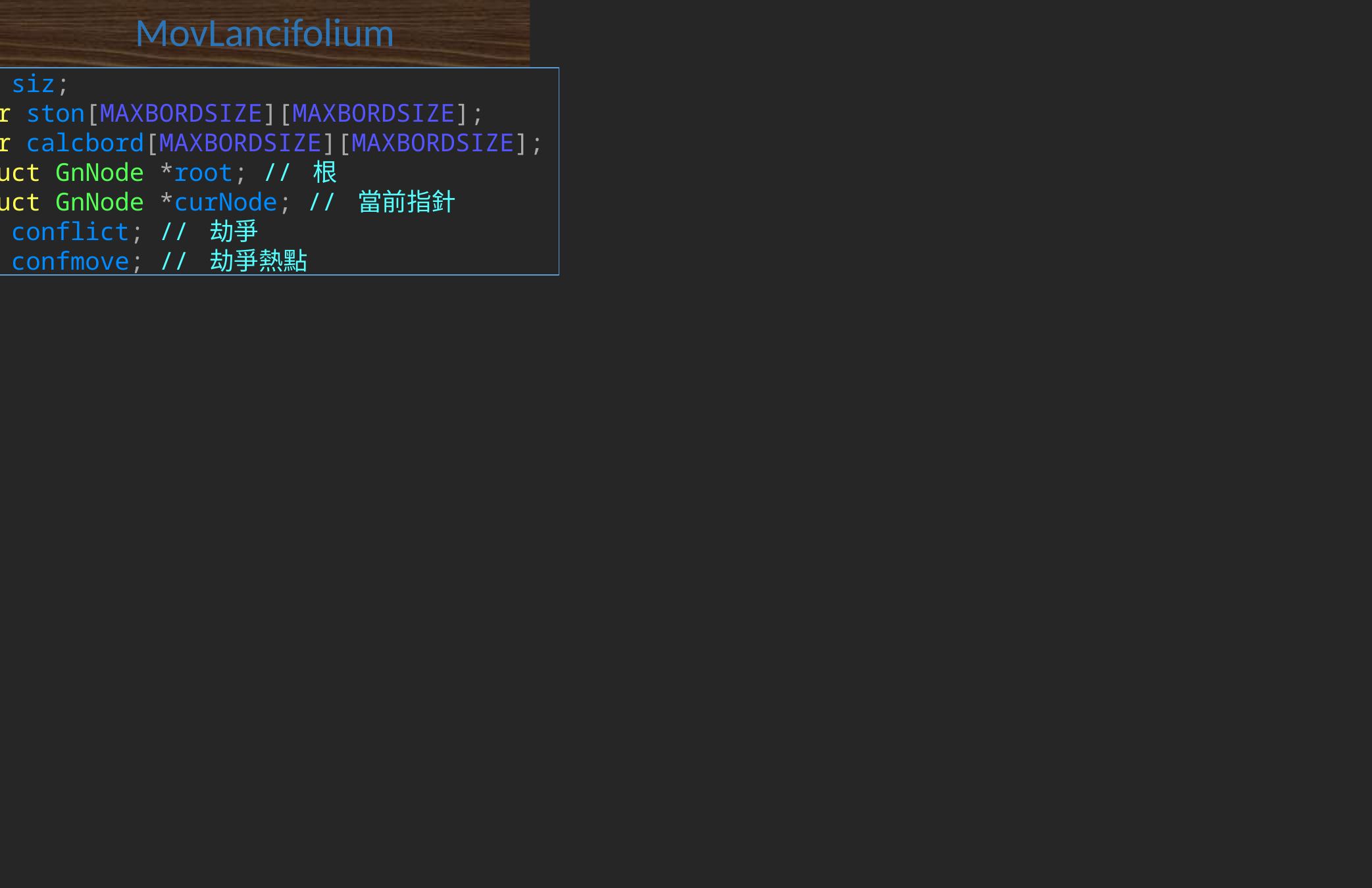

# MovLancifolium
int siz;
char ston[MAXBORDSIZE][MAXBORDSIZE];
char calcbord[MAXBORDSIZE][MAXBORDSIZE];
struct GnNode *root; // 根
struct GnNode *curNode; // 當前指針
int conflict; // 劫爭
int confmove; // 劫爭熱點